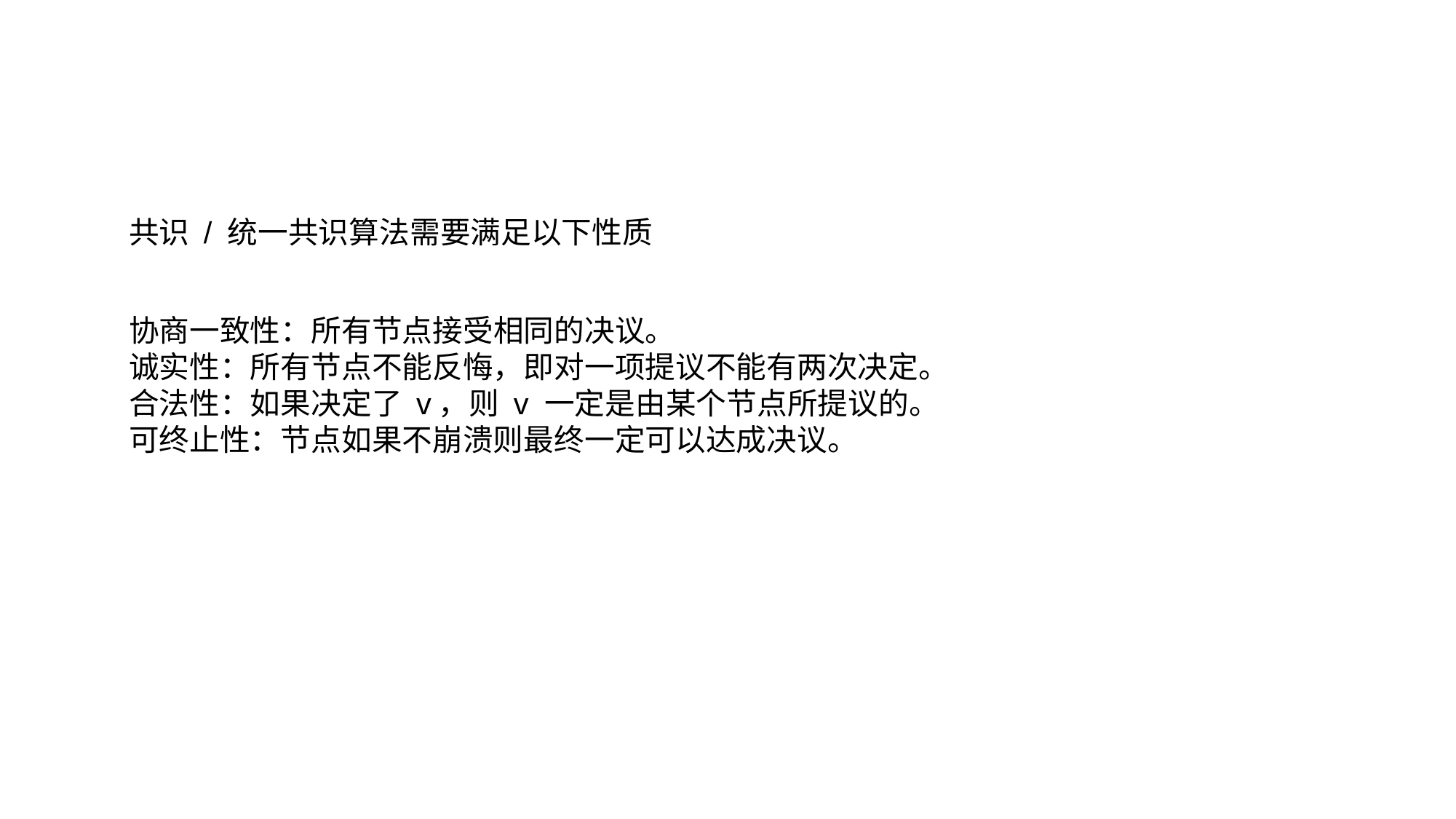

共识 / 统一共识算法需要满足以下性质
协商一致性：所有节点接受相同的决议。
诚实性：所有节点不能反悔，即对一项提议不能有两次决定。
合法性：如果决定了 v，则 v 一定是由某个节点所提议的。
可终止性：节点如果不崩溃则最终一定可以达成决议。